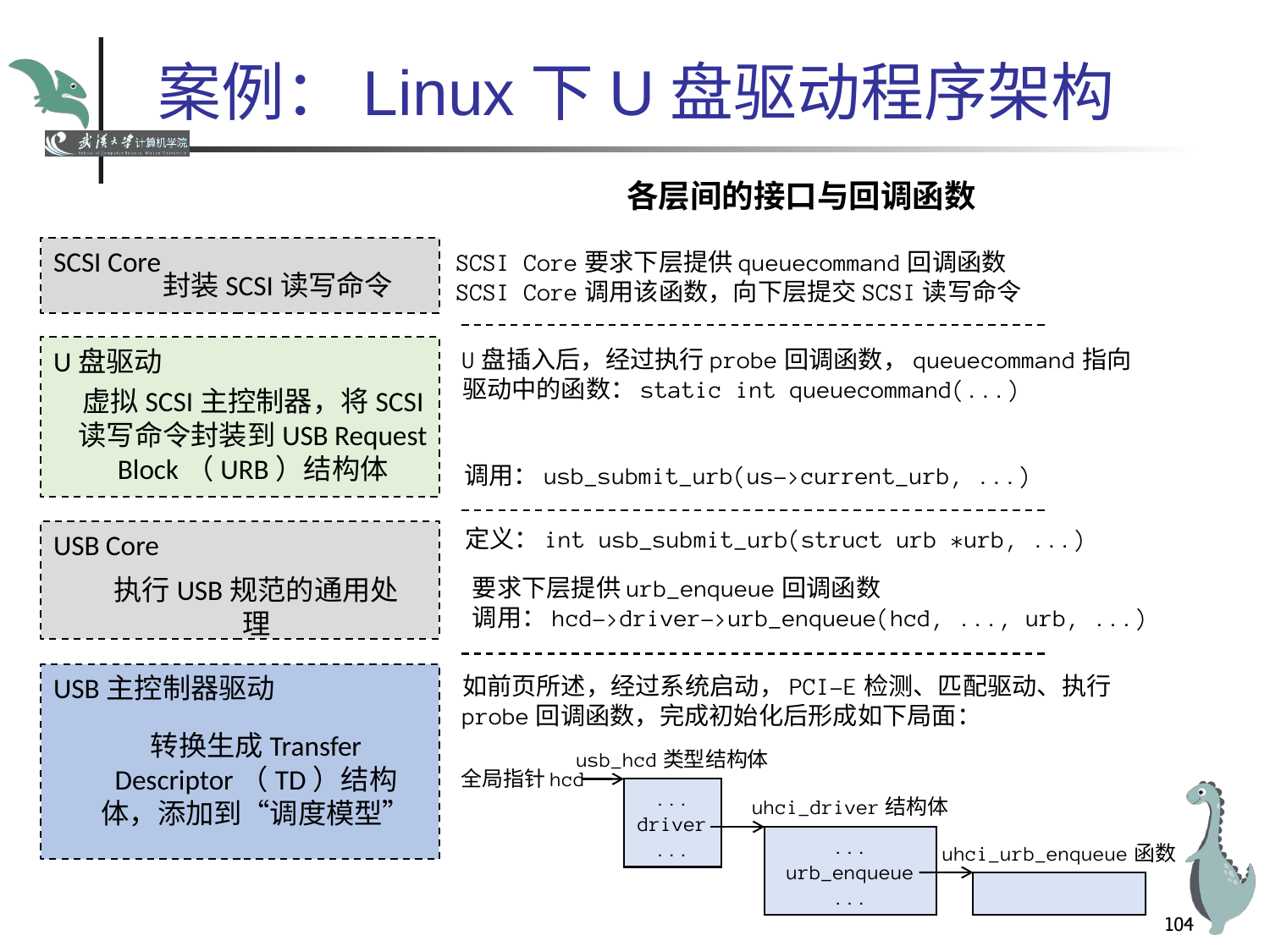

# 案例：Linux下U盘驱动程序架构
各层间的接口与回调函数
SCSI Core
SCSI Core要求下层提供queuecommand回调函数
SCSI Core调用该函数，向下层提交SCSI读写命令
封装SCSI读写命令
U盘驱动
U盘插入后，经过执行probe回调函数，queuecommand指向驱动中的函数：static int queuecommand(...)
虚拟SCSI主控制器，将SCSI
读写命令封装到USB Request
Block（URB）结构体
调用：usb_submit_urb(us->current_urb, ...)
定义：int usb_submit_urb(struct urb *urb, ...)
USB Core
执行USB规范的通用处理
要求下层提供urb_enqueue回调函数
调用：hcd->driver->urb_enqueue(hcd, ..., urb, ...)
USB主控制器驱动
如前页所述，经过系统启动，PCI-E检测、匹配驱动、执行probe回调函数，完成初始化后形成如下局面：
转换生成Transfer
Descriptor（TD）结构
体，添加到“调度模型”
usb_hcd类型结构体
全局指针hcd
...
driver
...
uhci_driver结构体
...
urb_enqueue
...
uhci_urb_enqueue函数

104